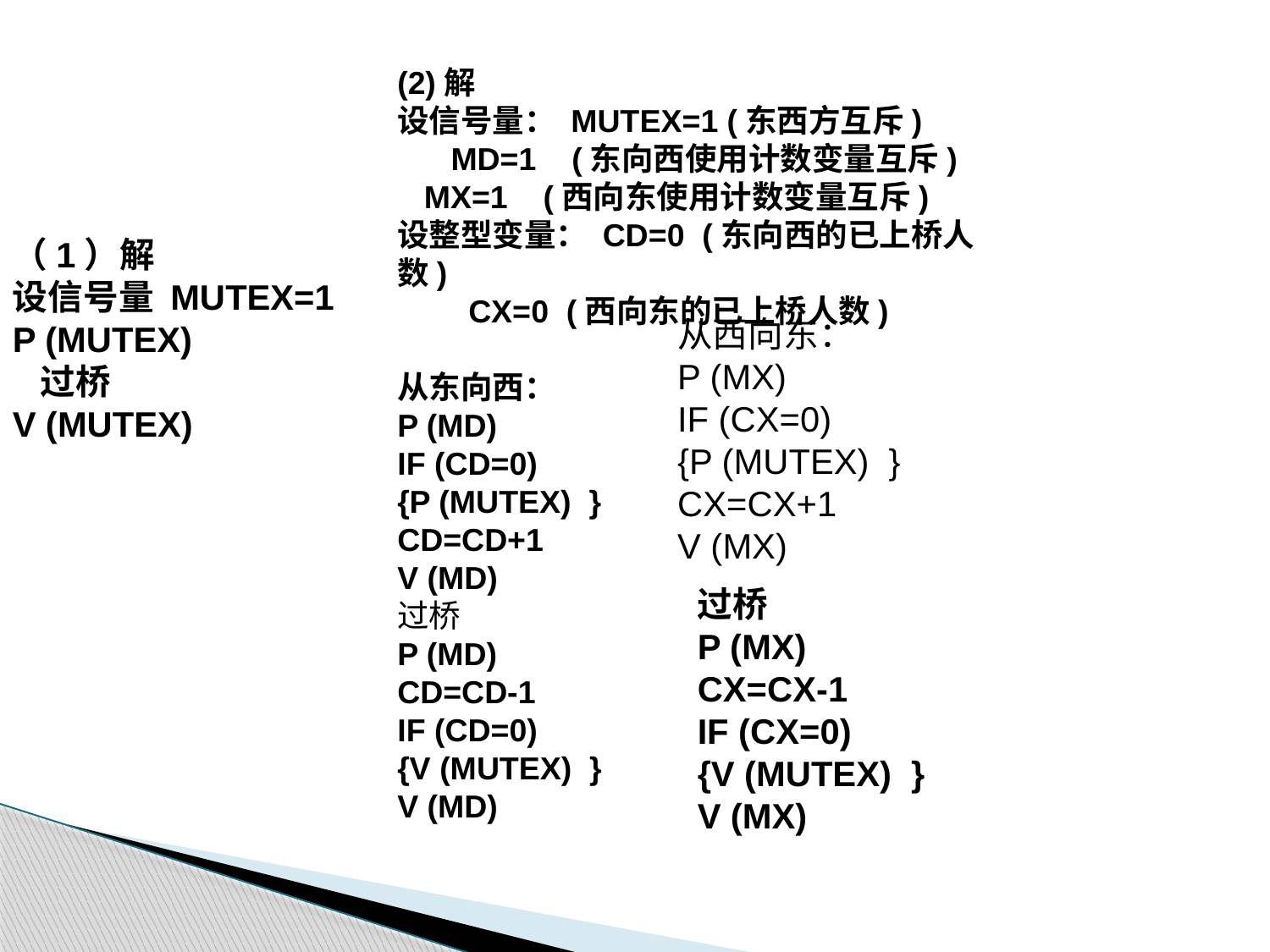

(2)解
设信号量： MUTEX=1 (东西方互斥)
      MD=1    (东向西使用计数变量互斥)
   MX=1    (西向东使用计数变量互斥)
设整型变量： CD=0  (东向西的已上桥人数)
        CX=0  (西向东的已上桥人数)

从东向西：
P (MD)
IF (CD=0)
{P (MUTEX)  }
CD=CD+1
V (MD)
过桥
P (MD)
CD=CD-1
IF (CD=0)
{V (MUTEX)  }
V (MD)

（1）解
设信号量 MUTEX=1
P (MUTEX)
  过桥
V (MUTEX)
从西向东：
P (MX)
IF (CX=0)
{P (MUTEX)  }
CX=CX+1
V (MX)

过桥
P (MX)
CX=CX-1
IF (CX=0)
{V (MUTEX)  }
V (MX)